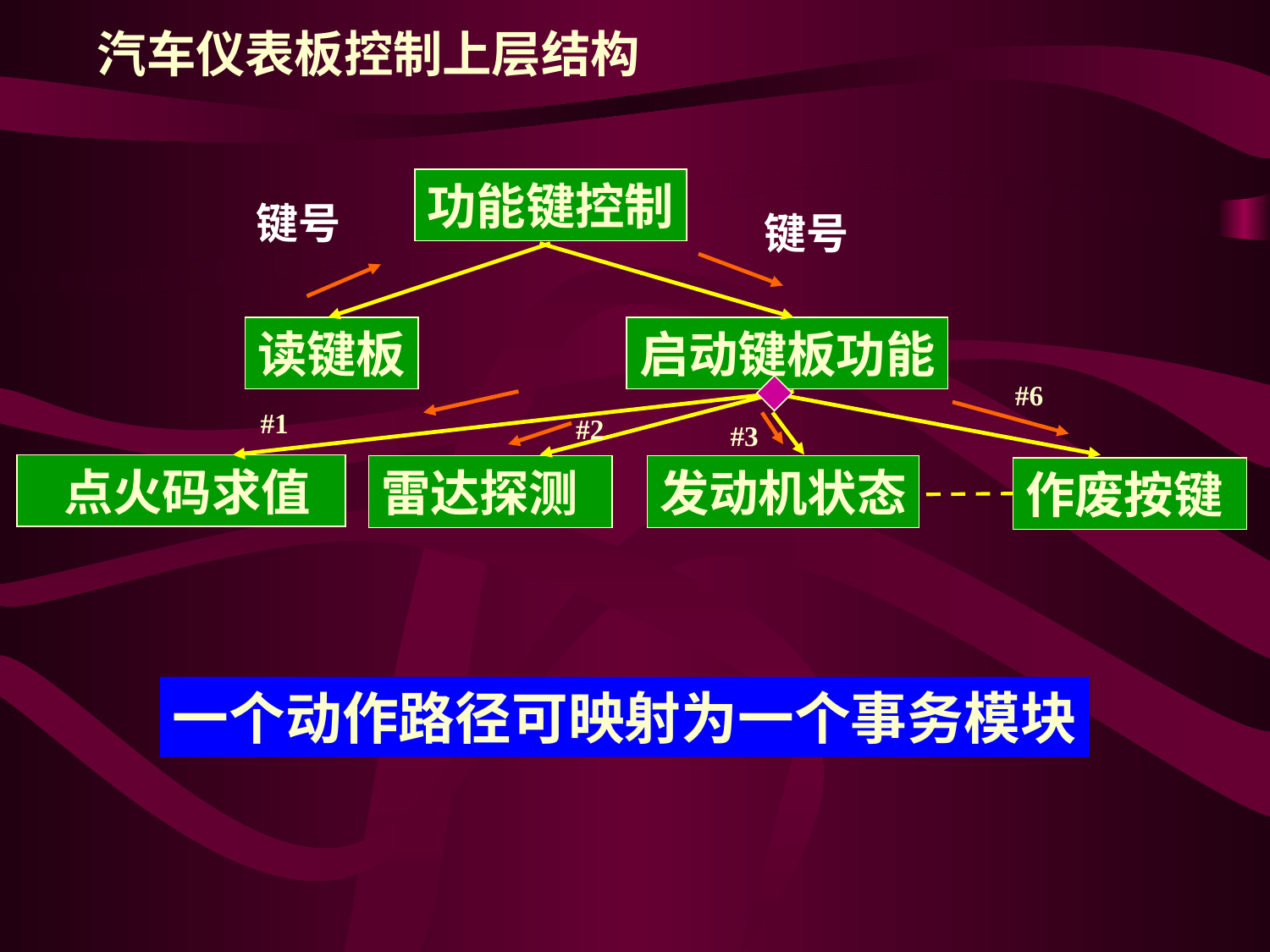

汽车仪表板控制上层结构
功能键控制
键号
键号

读键板
启动键板功能
#6

#1

#2
#3

  点火码求值
雷达探测
发动机状态
作废按键
一个动作路径可映射为一个事务模块

130